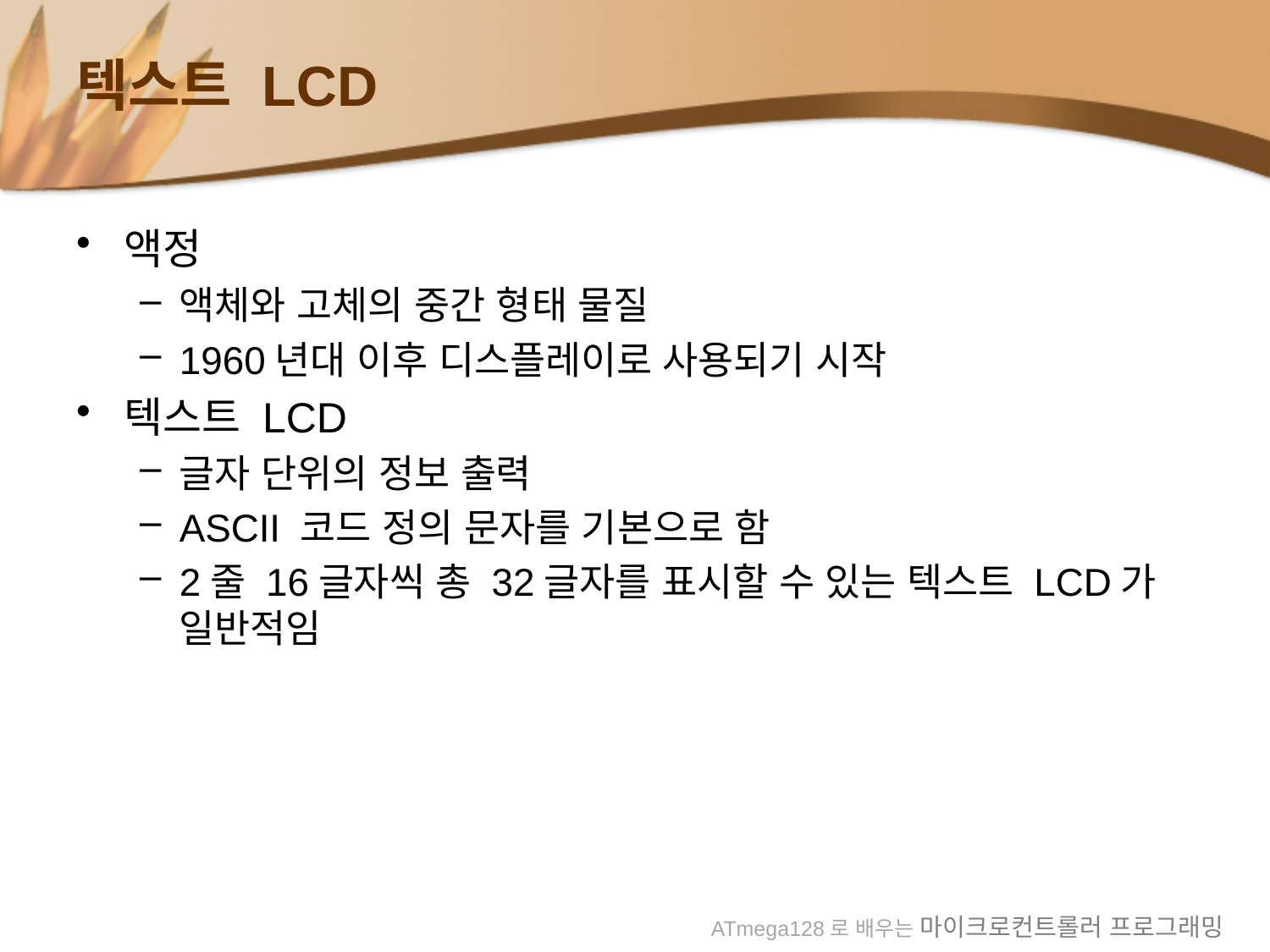

# 텍스트 LCD
액정
액체와 고체의 중간 형태 물질
1960년대 이후 디스플레이로 사용되기 시작
텍스트 LCD
글자 단위의 정보 출력
ASCII 코드 정의 문자를 기본으로 함
2줄 16글자씩 총 32글자를 표시할 수 있는 텍스트 LCD가 일반적임